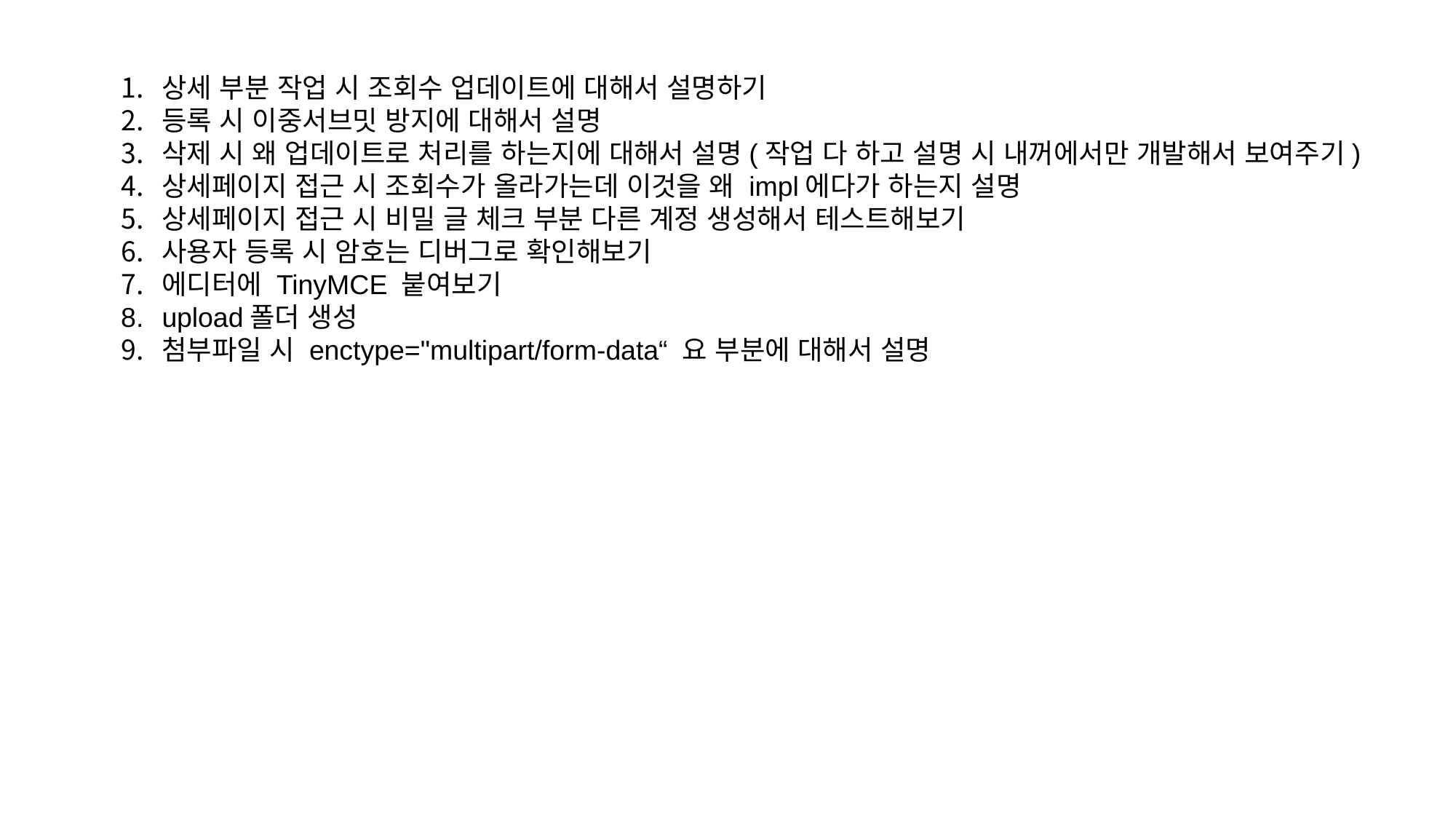

상세 부분 작업 시 조회수 업데이트에 대해서 설명하기
등록 시 이중서브밋 방지에 대해서 설명
삭제 시 왜 업데이트로 처리를 하는지에 대해서 설명(작업 다 하고 설명 시 내꺼에서만 개발해서 보여주기)
상세페이지 접근 시 조회수가 올라가는데 이것을 왜 impl에다가 하는지 설명
상세페이지 접근 시 비밀 글 체크 부분 다른 계정 생성해서 테스트해보기
사용자 등록 시 암호는 디버그로 확인해보기
에디터에 TinyMCE 붙여보기
upload폴더 생성
첨부파일 시 enctype="multipart/form-data“ 요 부분에 대해서 설명